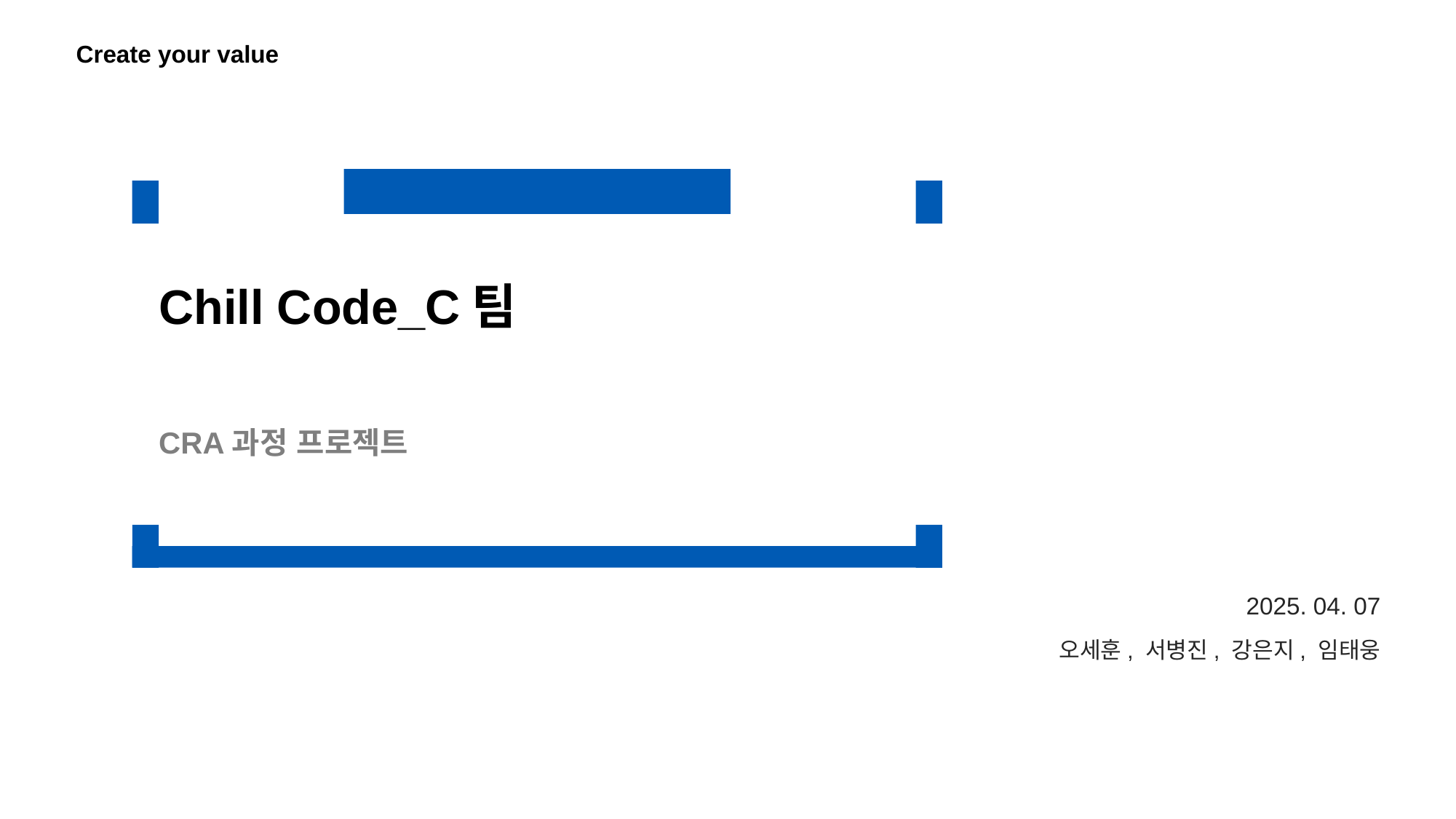

Chill Code_C팀
CRA과정 프로젝트
2025. 04. 07
오세훈, 서병진, 강은지, 임태웅